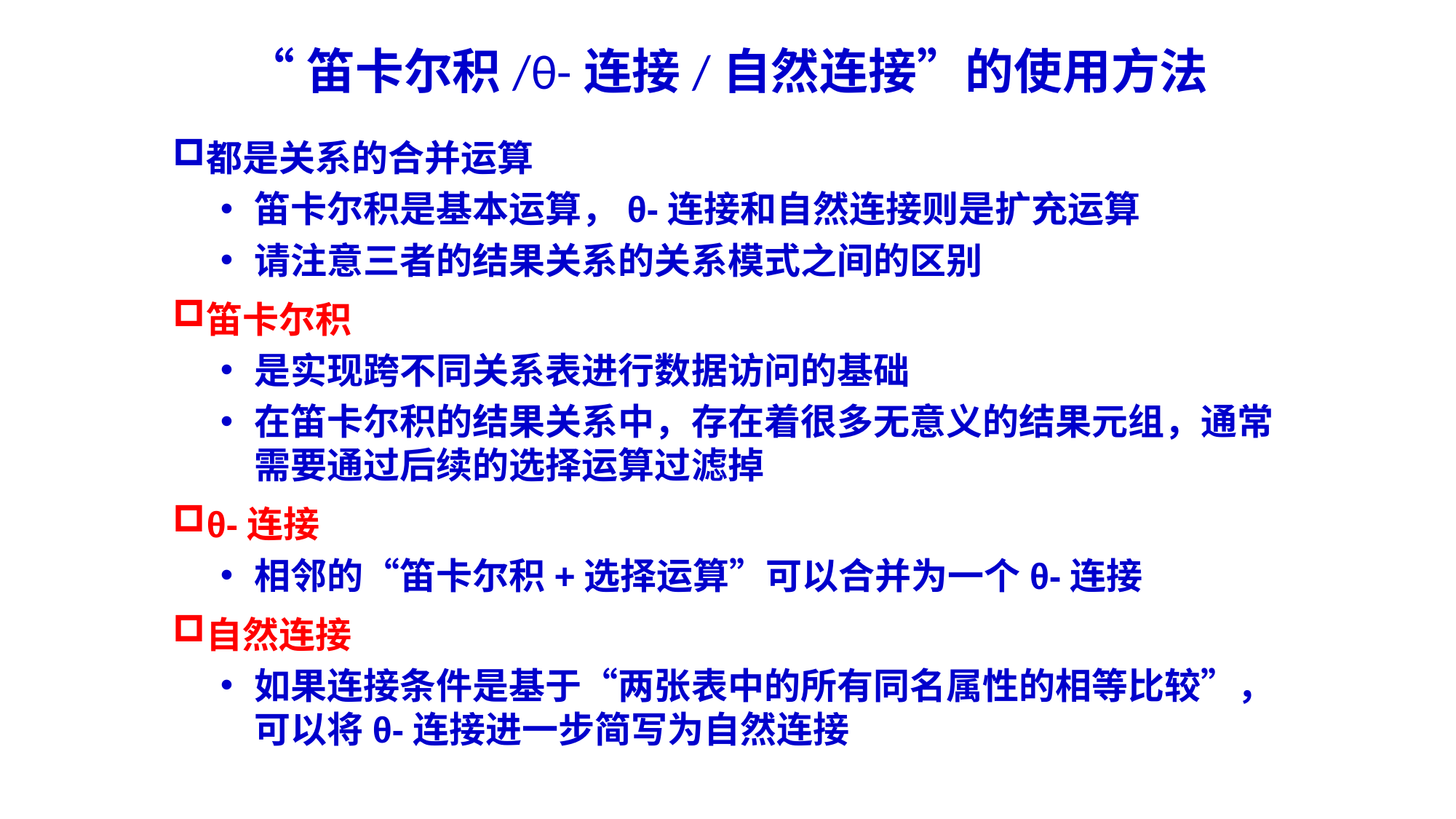

# “笛卡尔积/θ-连接/自然连接”的使用方法
都是关系的合并运算
笛卡尔积是基本运算，θ-连接和自然连接则是扩充运算
请注意三者的结果关系的关系模式之间的区别
笛卡尔积
是实现跨不同关系表进行数据访问的基础
在笛卡尔积的结果关系中，存在着很多无意义的结果元组，通常需要通过后续的选择运算过滤掉
θ-连接
相邻的“笛卡尔积+选择运算”可以合并为一个θ-连接
自然连接
如果连接条件是基于“两张表中的所有同名属性的相等比较”，可以将θ-连接进一步简写为自然连接